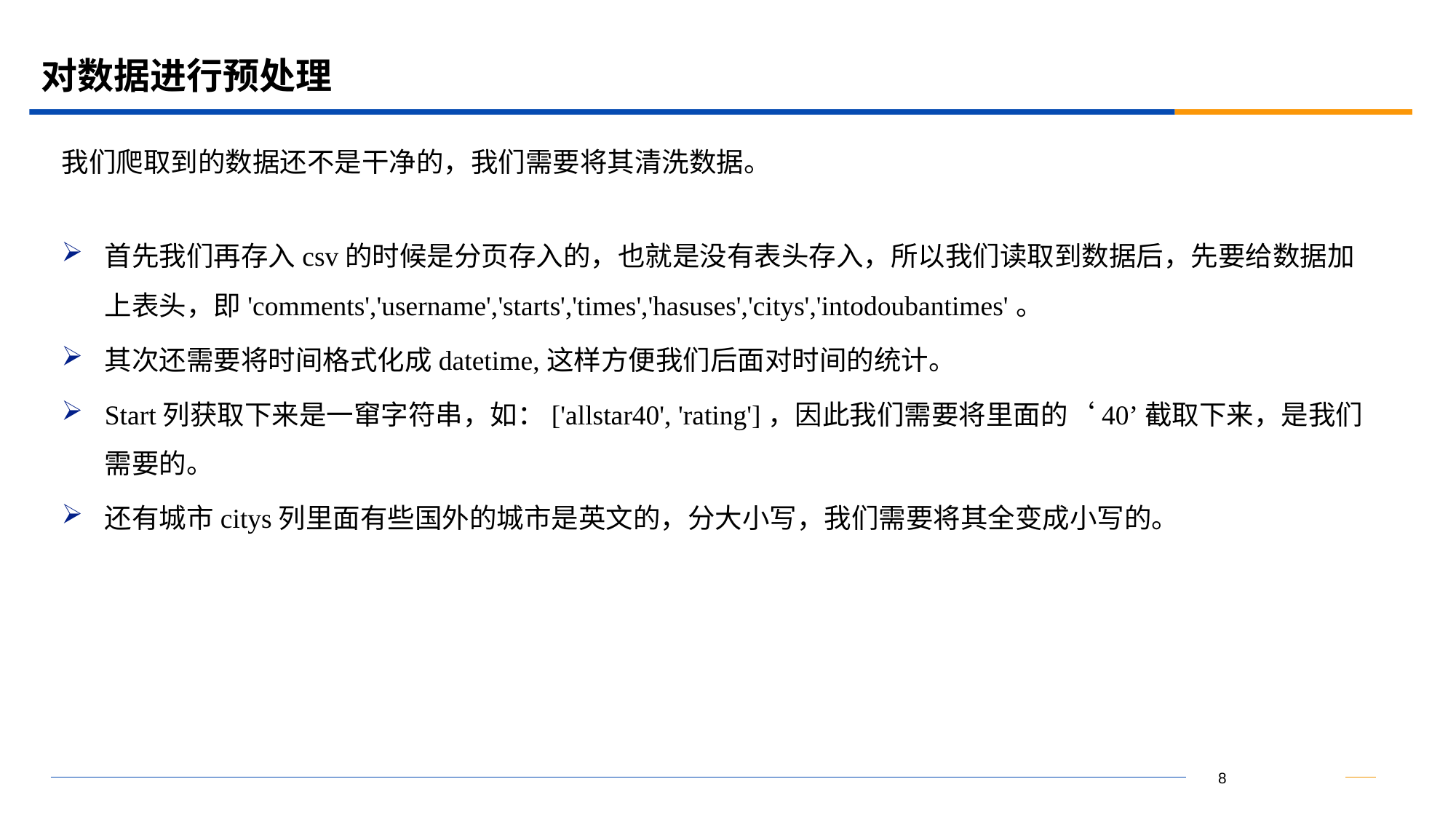

# 对数据进行预处理
我们爬取到的数据还不是干净的，我们需要将其清洗数据。
首先我们再存入csv的时候是分页存入的，也就是没有表头存入，所以我们读取到数据后，先要给数据加上表头，即'comments','username','starts','times','hasuses','citys','intodoubantimes'。
其次还需要将时间格式化成datetime,这样方便我们后面对时间的统计。
Start列获取下来是一窜字符串，如：['allstar40', 'rating']，因此我们需要将里面的‘40’截取下来，是我们需要的。
还有城市citys列里面有些国外的城市是英文的，分大小写，我们需要将其全变成小写的。